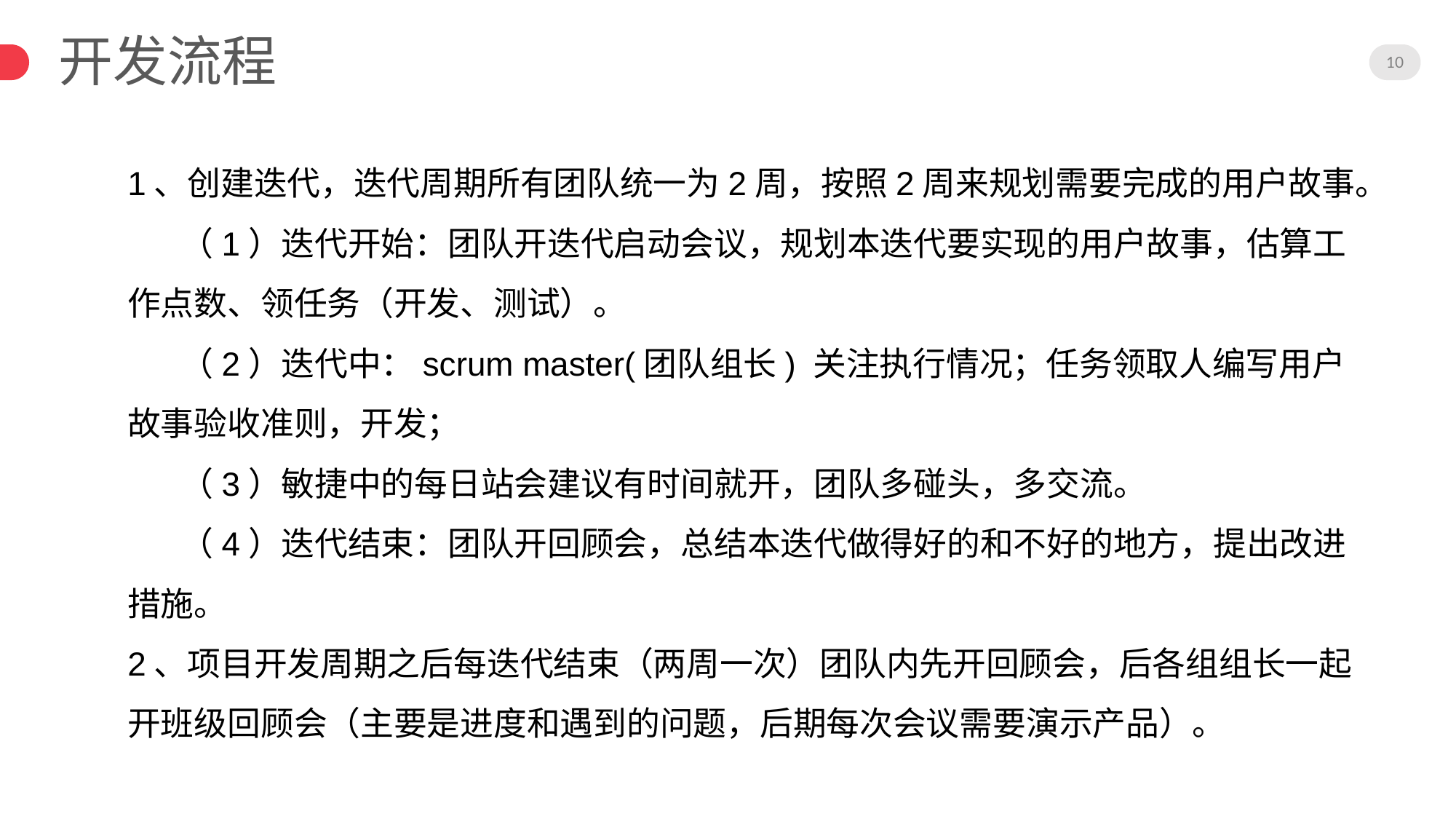

开发流程
10
1、创建迭代，迭代周期所有团队统一为2周，按照2周来规划需要完成的用户故事。
      （1）迭代开始：团队开迭代启动会议，规划本迭代要实现的用户故事，估算工作点数、领任务（开发、测试）。
      （2）迭代中：scrum master(团队组长) 关注执行情况；任务领取人编写用户故事验收准则，开发；
      （3）敏捷中的每日站会建议有时间就开，团队多碰头，多交流。
      （4）迭代结束：团队开回顾会，总结本迭代做得好的和不好的地方，提出改进措施。
2、项目开发周期之后每迭代结束（两周一次）团队内先开回顾会，后各组组长一起开班级回顾会（主要是进度和遇到的问题，后期每次会议需要演示产品）。